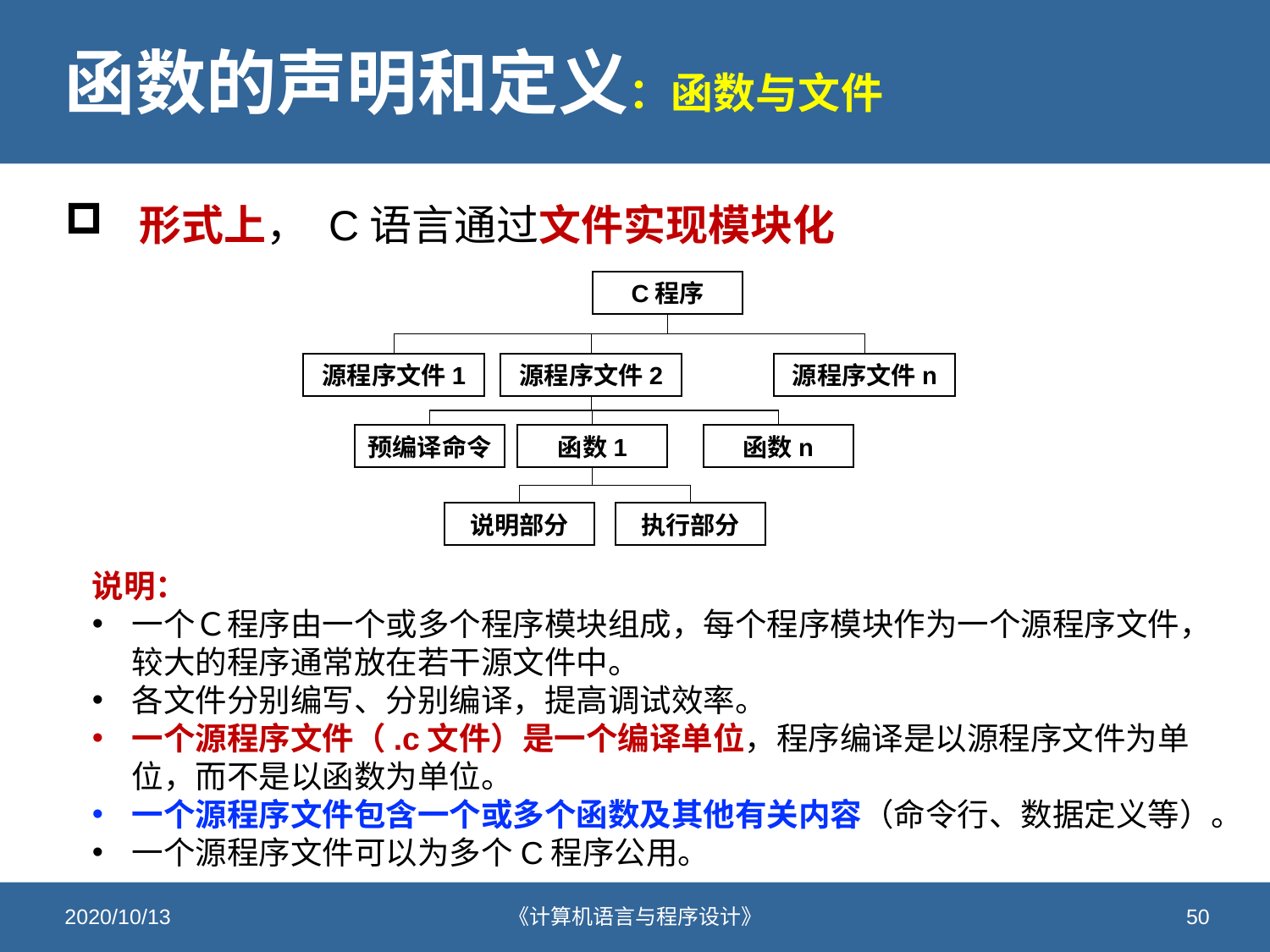

# 函数的声明和定义：函数与文件
形式上， C语言通过文件实现模块化
C程序
源程序文件1
源程序文件2
源程序文件n
预编译命令
函数1
函数n
说明部分
执行部分
说明：
一个Ｃ程序由一个或多个程序模块组成，每个程序模块作为一个源程序文件，较大的程序通常放在若干源文件中。
各文件分别编写、分别编译，提高调试效率。
一个源程序文件（.c文件）是一个编译单位，程序编译是以源程序文件为单位，而不是以函数为单位。
一个源程序文件包含一个或多个函数及其他有关内容（命令行、数据定义等）。
一个源程序文件可以为多个C程序公用。
2020/10/13
《计算机语言与程序设计》
50